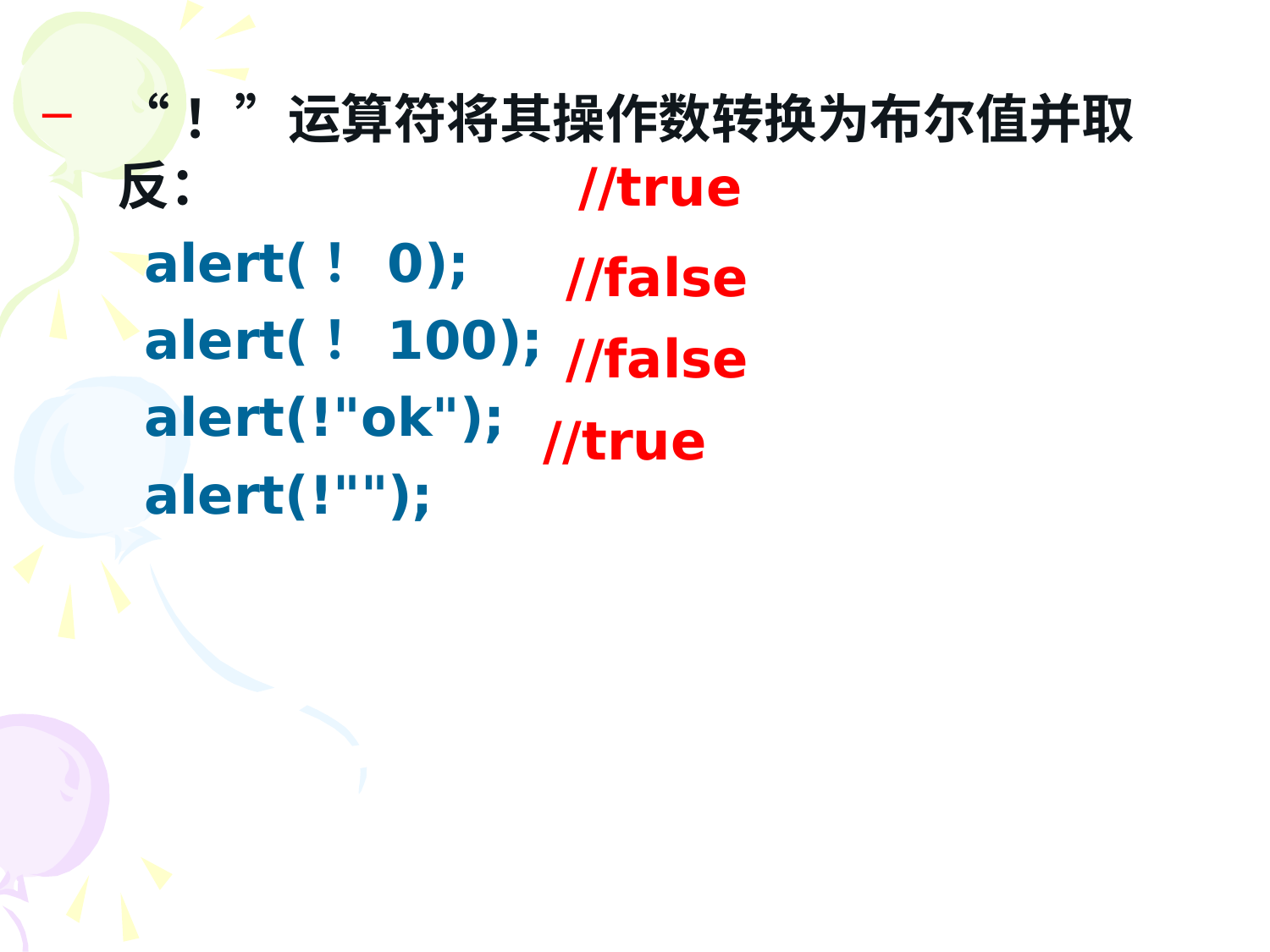

“！”运算符将其操作数转换为布尔值并取反：
alert(！0);
alert(！100);
alert(!"ok");
alert(!"");
| //true |
| --- |
| //false |
| --- |
| //false |
| --- |
| //true |
| --- |